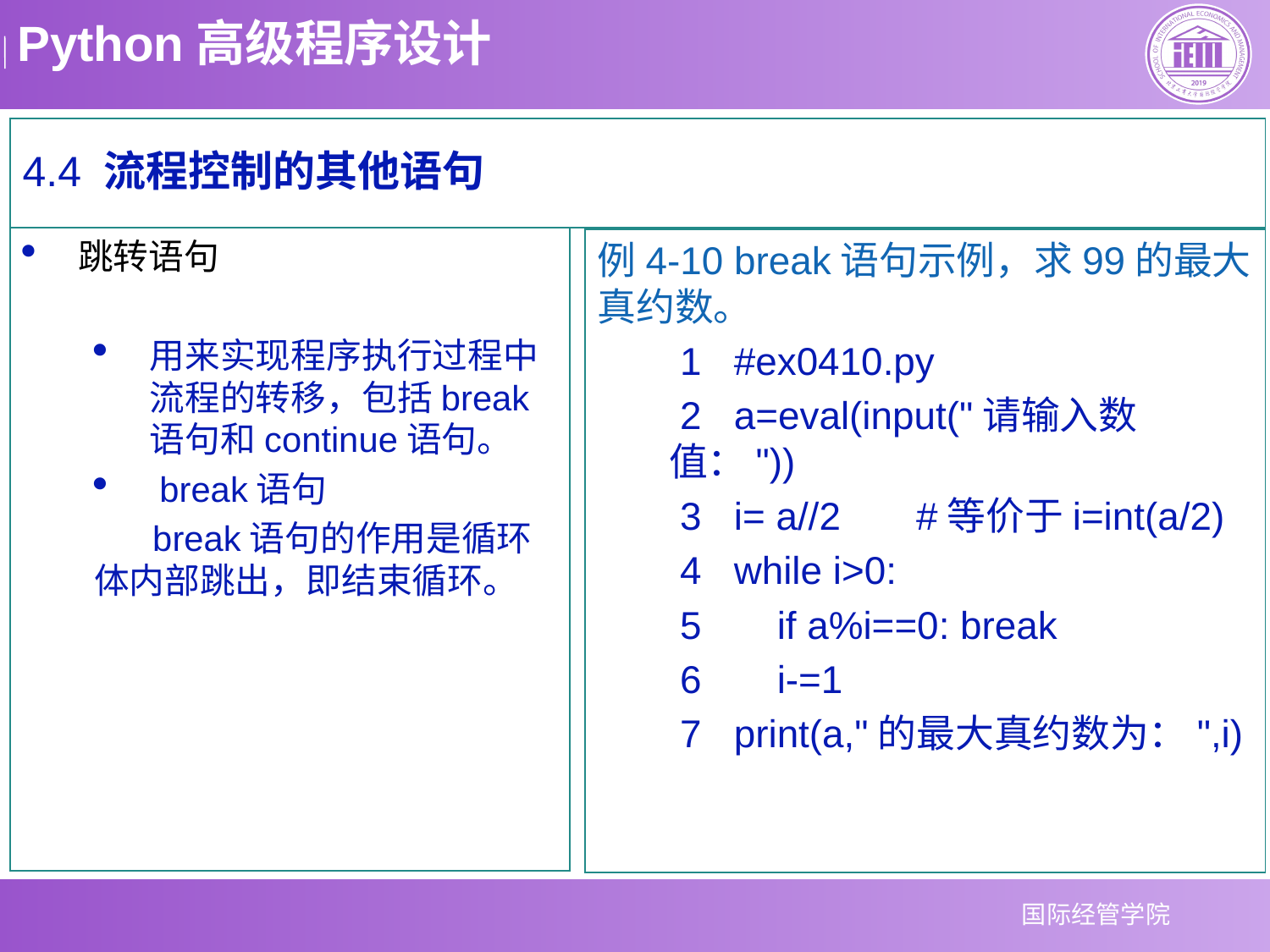

4.4 流程控制的其他语句
跳转语句

用来实现程序执行过程中流程的转移，包括break语句和continue语句。
 break语句
      break语句的作用是循环体内部跳出，即结束循环。

例4-10 break语句示例，求99的最大真约数。
 1   #ex0410.py
 2   a=eval(input("请输入数值："))
 3   i= a//2       #等价于i=int(a/2)
 4   while i>0:
 5       if a%i==0: break
 6       i-=1
 7   print(a,"的最大真约数为：",i)